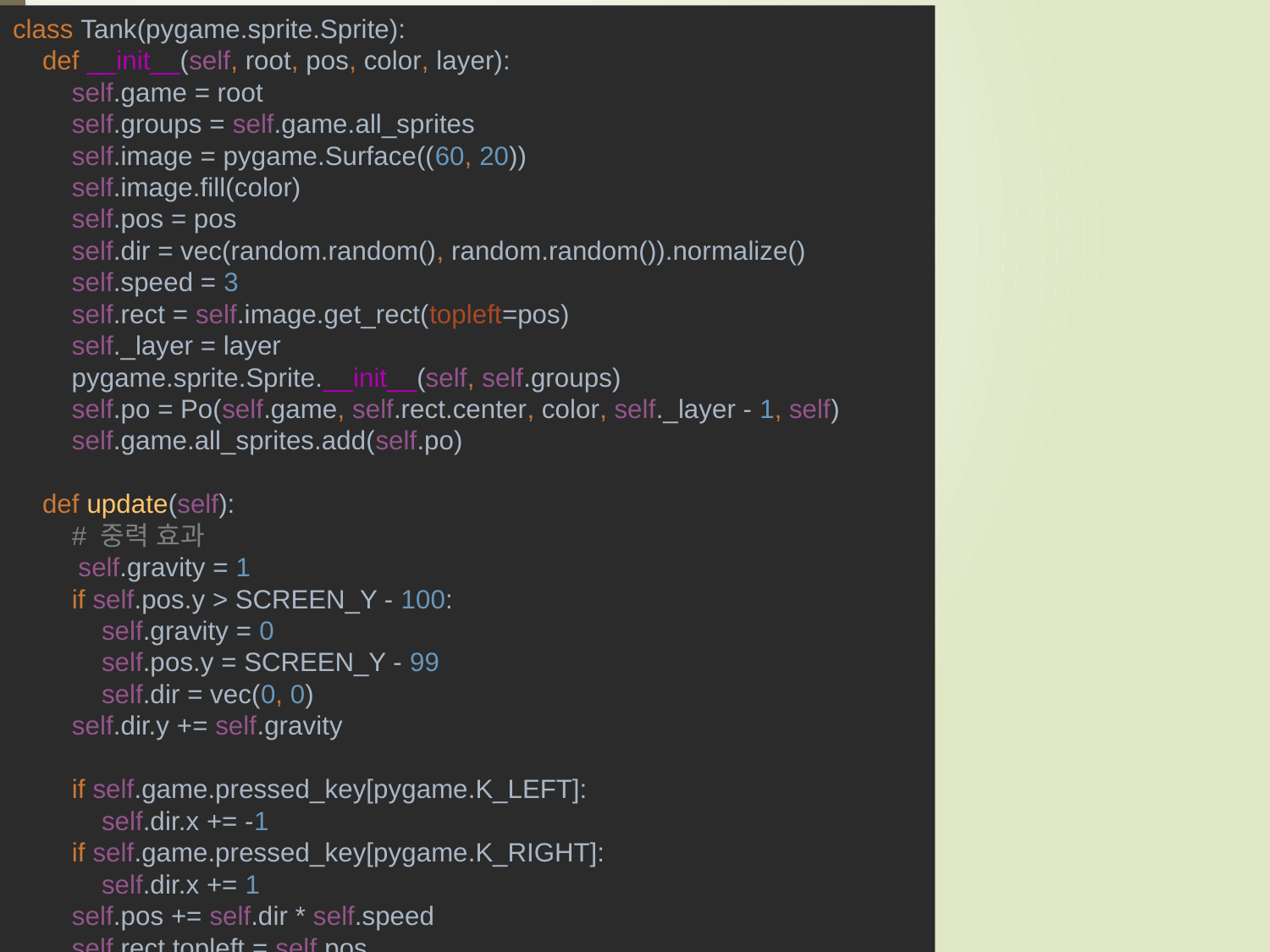

class Tank(pygame.sprite.Sprite):
    def __init__(self, root, pos, color, layer):
        self.game = root
        self.groups = self.game.all_sprites
        self.image = pygame.Surface((60, 20))
        self.image.fill(color)
        self.pos = pos
        self.dir = vec(random.random(), random.random()).normalize()
        self.speed = 3
        self.rect = self.image.get_rect(topleft=pos)
        self._layer = layer
        pygame.sprite.Sprite.__init__(self, self.groups)
        self.po = Po(self.game, self.rect.center, color, self._layer - 1, self)
        self.game.all_sprites.add(self.po)
    def update(self):
        # 중력 효과
        self.gravity = 1
        if self.pos.y > SCREEN_Y - 100:
            self.gravity = 0
            self.pos.y = SCREEN_Y - 99
            self.dir = vec(0, 0)
        self.dir.y += self.gravity
        if self.game.pressed_key[pygame.K_LEFT]:
            self.dir.x += -1
        if self.game.pressed_key[pygame.K_RIGHT]:
            self.dir.x += 1
        self.pos += self.dir * self.speed
        self.rect.topleft = self.pos
# 실습